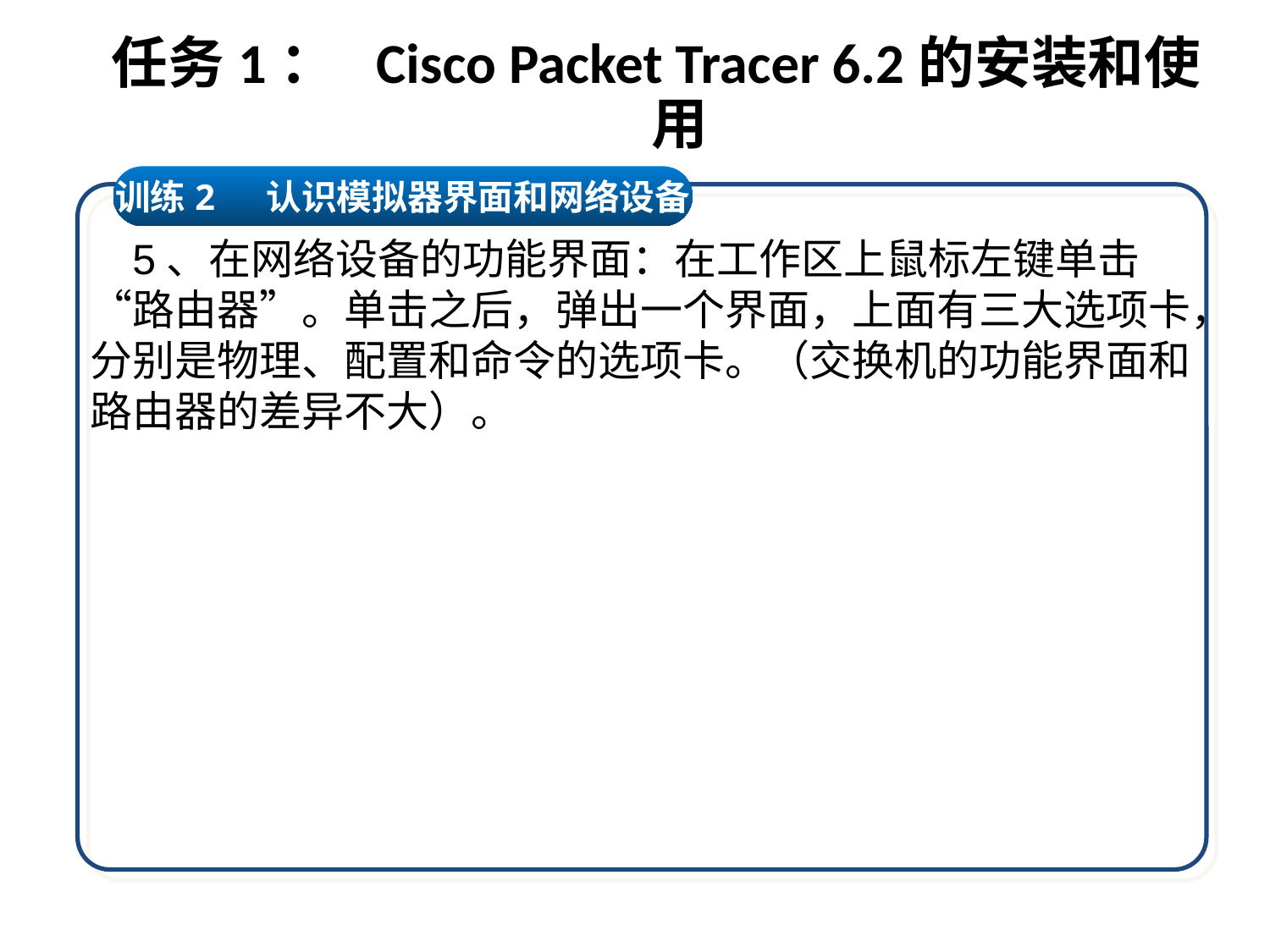

任务1：  Cisco Packet Tracer 6.2的安装和使用
训练2  认识模拟器界面和网络设备

5、在网络设备的功能界面：在工作区上鼠标左键单击“路由器”。单击之后，弹出一个界面，上面有三大选项卡，分别是物理、配置和命令的选项卡。（交换机的功能界面和路由器的差异不大）。